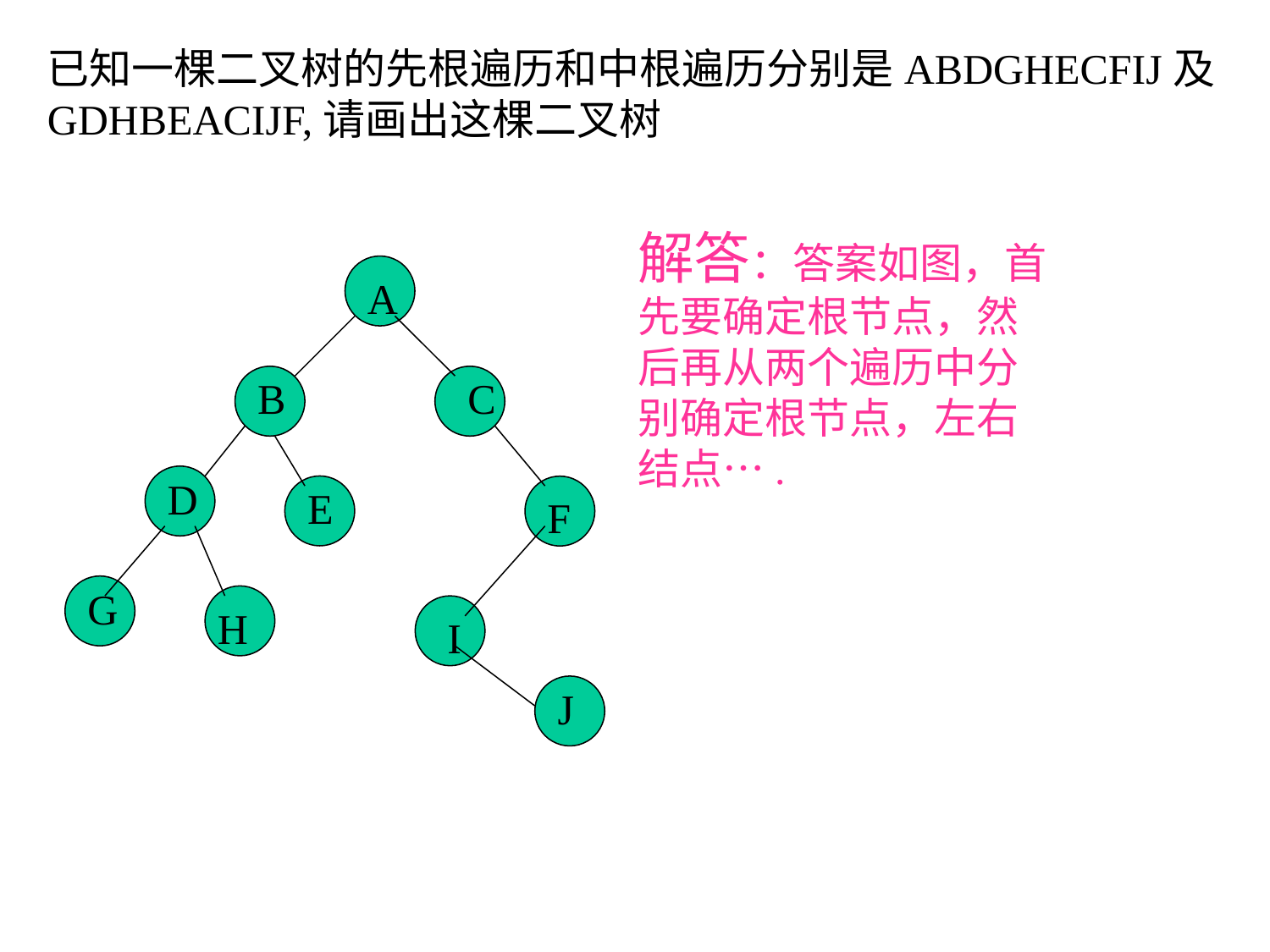

已知一棵二叉树的先根遍历和中根遍历分别是ABDGHECFIJ及GDHBEACIJF,请画出这棵二叉树
解答：答案如图，首先要确定根节点，然后再从两个遍历中分别确定根节点，左右结点….

A

B
C

D

E

F

G

H

I

J